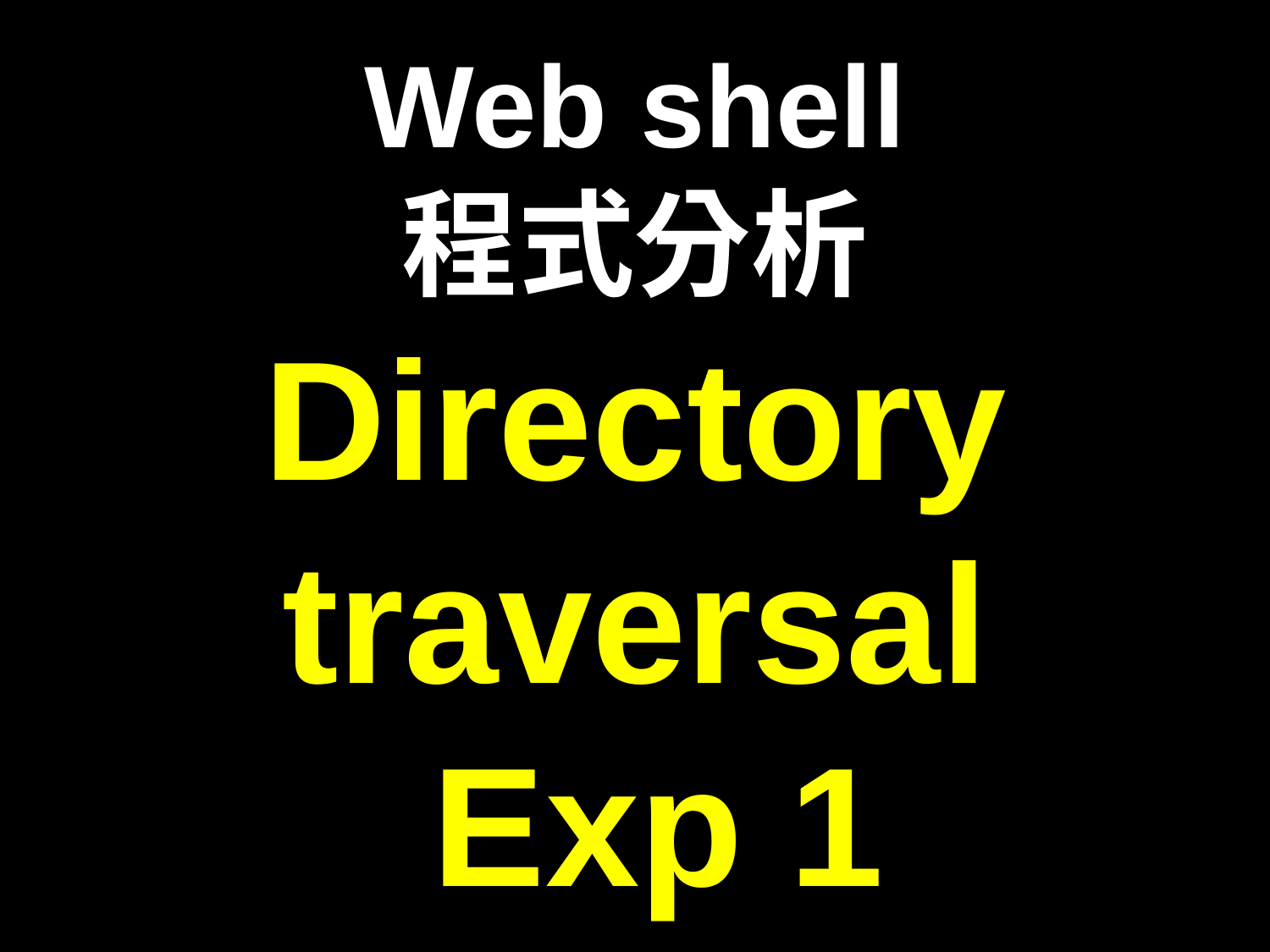

Web shell
程式分析
﻿Directory traversal
 Exp 1